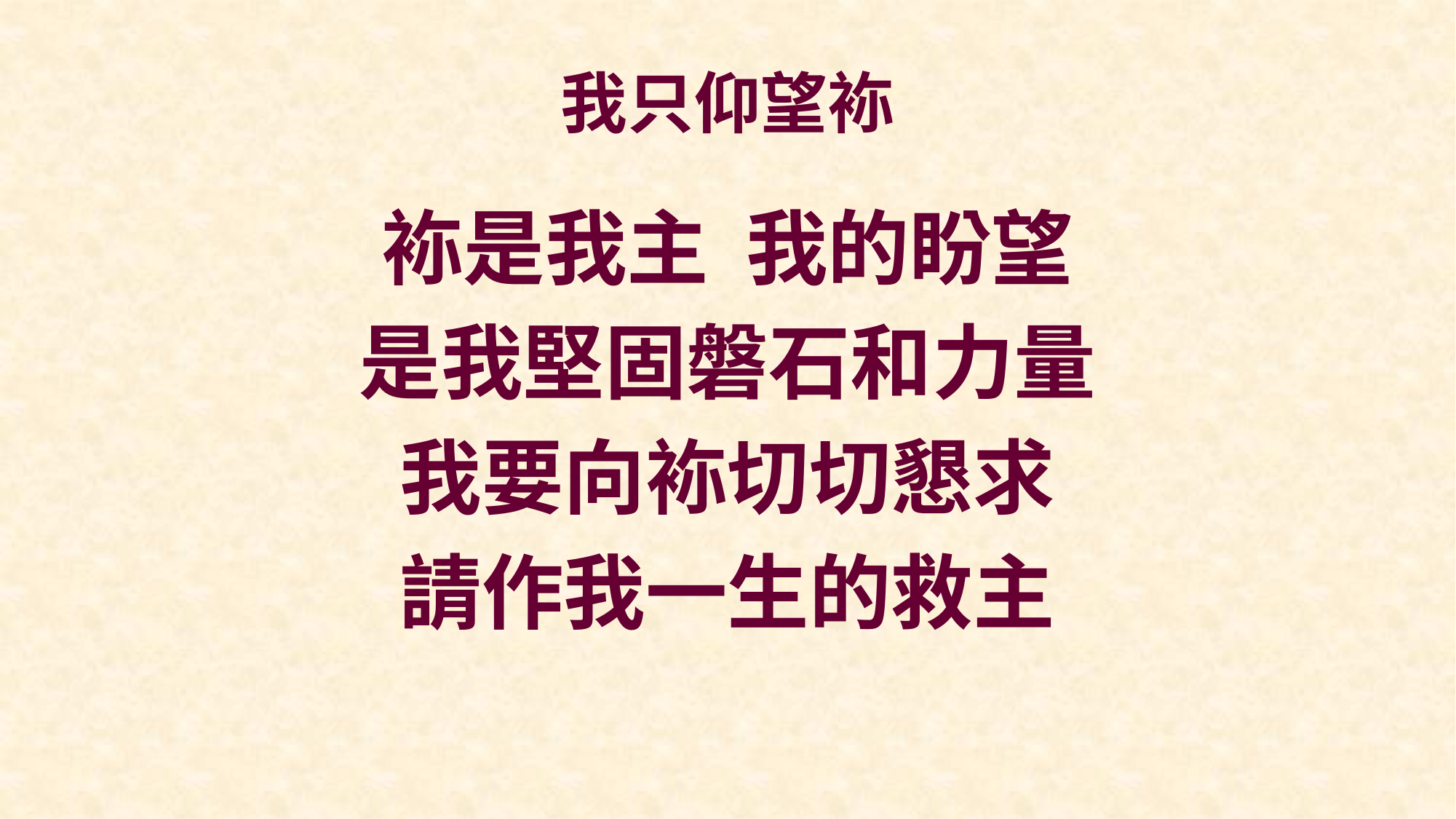

# 我只仰望袮
袮是我主  我的盼望
是我堅固磐石和力量
我要向袮切切懇求
請作我一生的救主